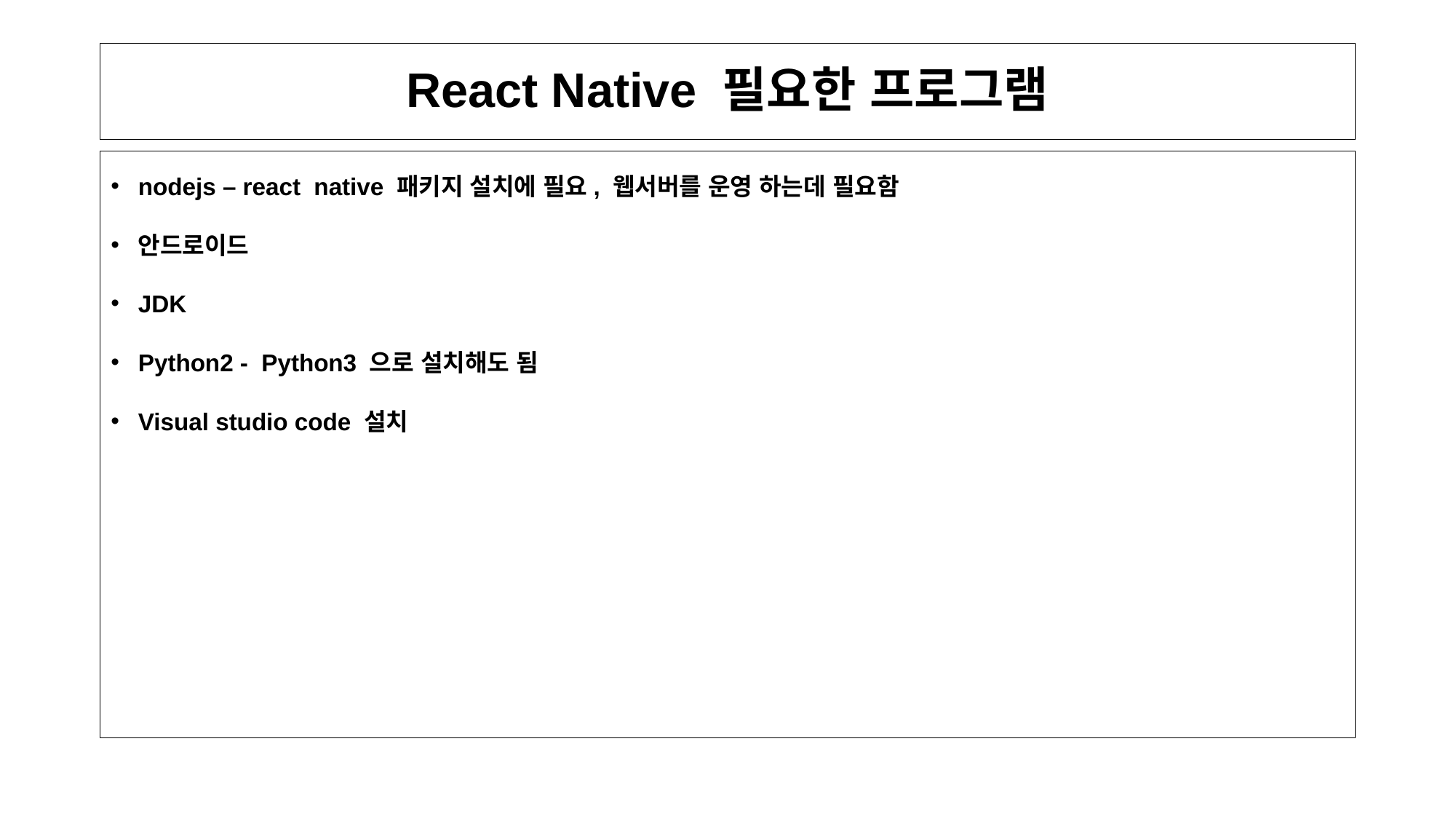

# React Native 필요한 프로그램
nodejs – react  native 패키지 설치에 필요, 웹서버를 운영 하는데 필요함
안드로이드
JDK
Python2 -  Python3 으로 설치해도 됨
Visual studio code 설치